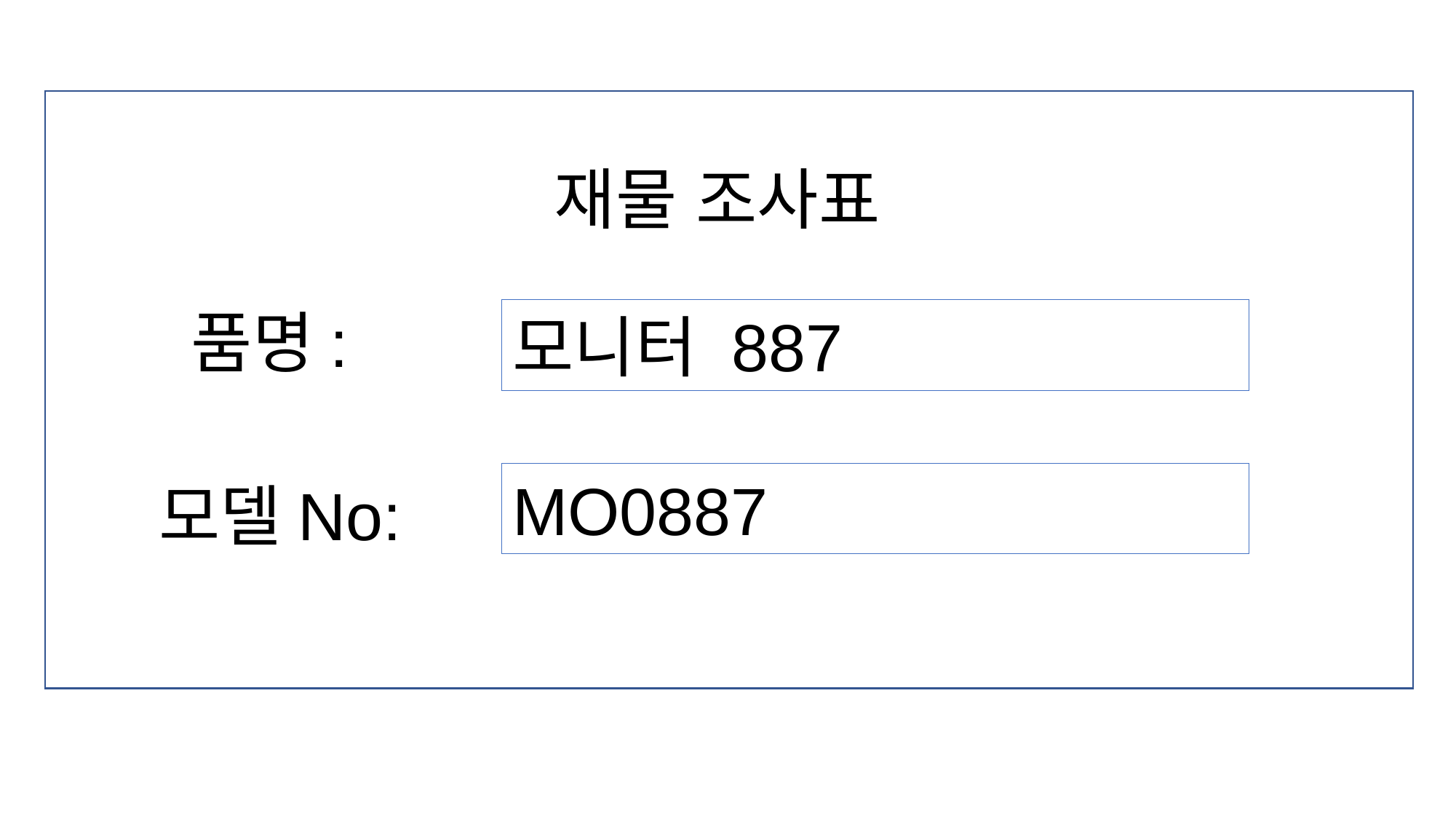

재물 조사표
품명:
모니터 887
MO0887
모델No: